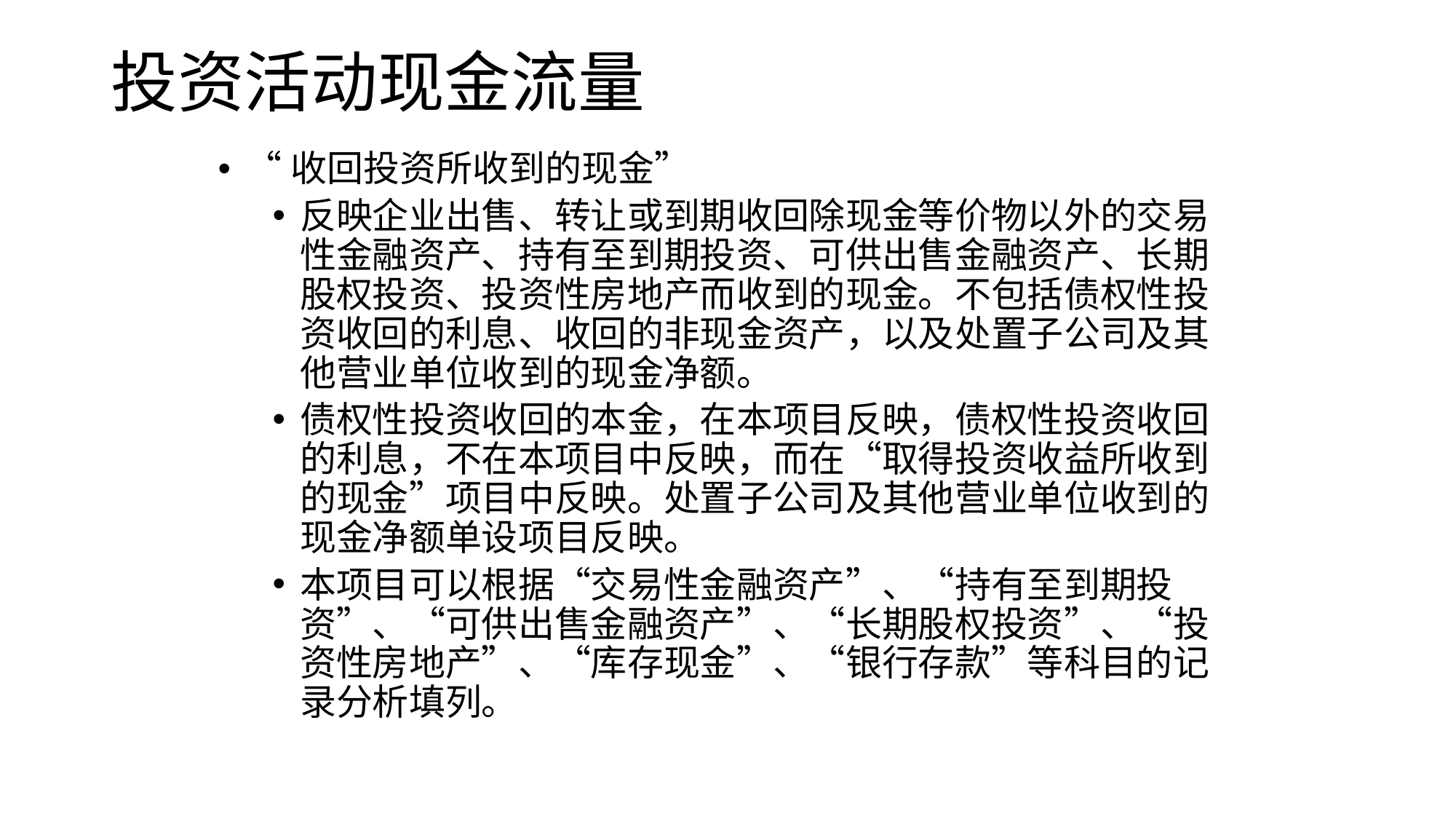

# 投资活动现金流量
“收回投资所收到的现金”
反映企业出售、转让或到期收回除现金等价物以外的交易性金融资产、持有至到期投资、可供出售金融资产、长期股权投资、投资性房地产而收到的现金。不包括债权性投资收回的利息、收回的非现金资产，以及处置子公司及其他营业单位收到的现金净额。
债权性投资收回的本金，在本项目反映，债权性投资收回的利息，不在本项目中反映，而在“取得投资收益所收到的现金”项目中反映。处置子公司及其他营业单位收到的现金净额单设项目反映。
本项目可以根据“交易性金融资产”、“持有至到期投资”、“可供出售金融资产”、“长期股权投资”、“投资性房地产”、“库存现金”、“银行存款”等科目的记录分析填列。
2023/3/30
51